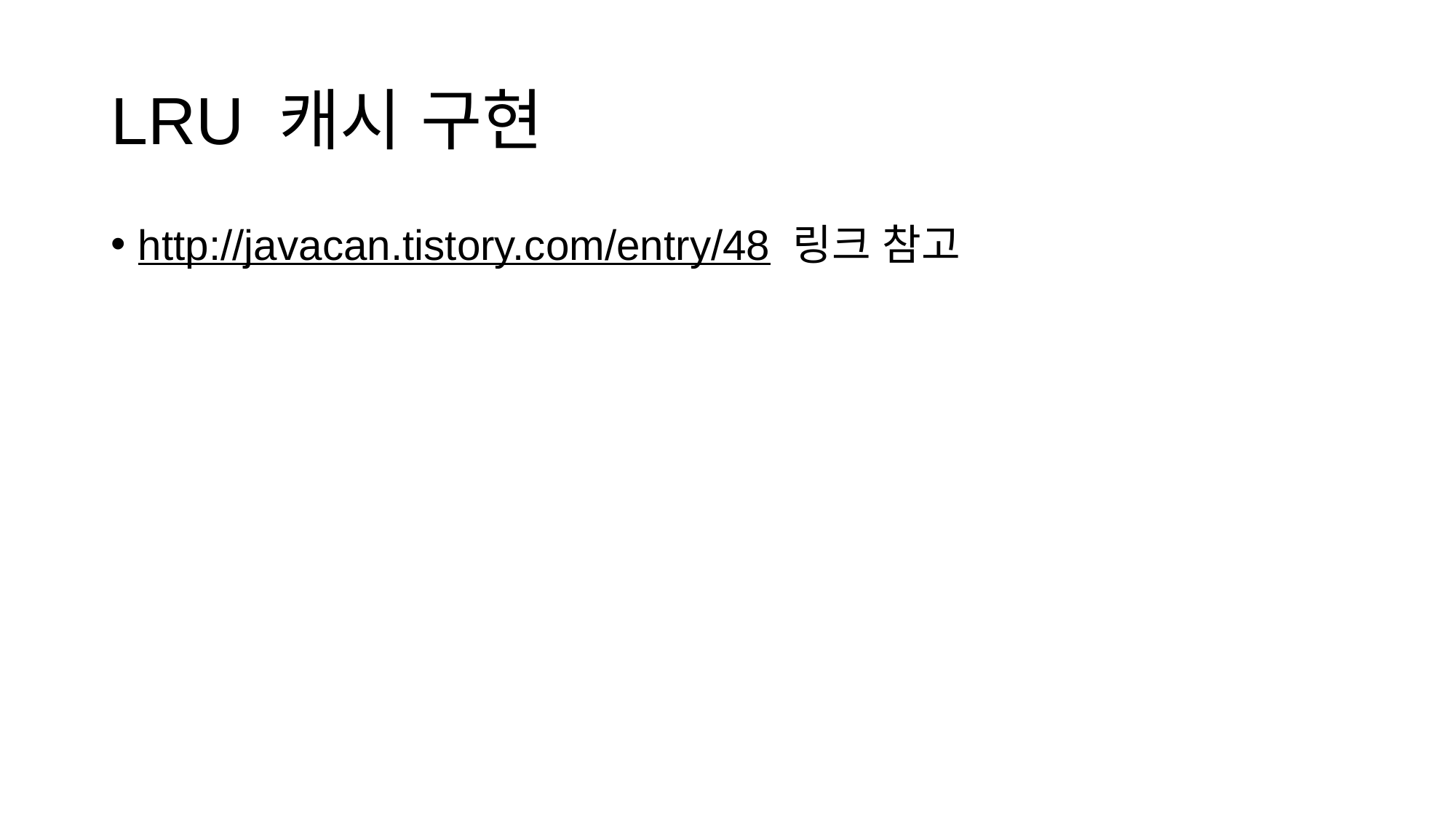

# LRU 캐시 구현
http://javacan.tistory.com/entry/48 링크 참고